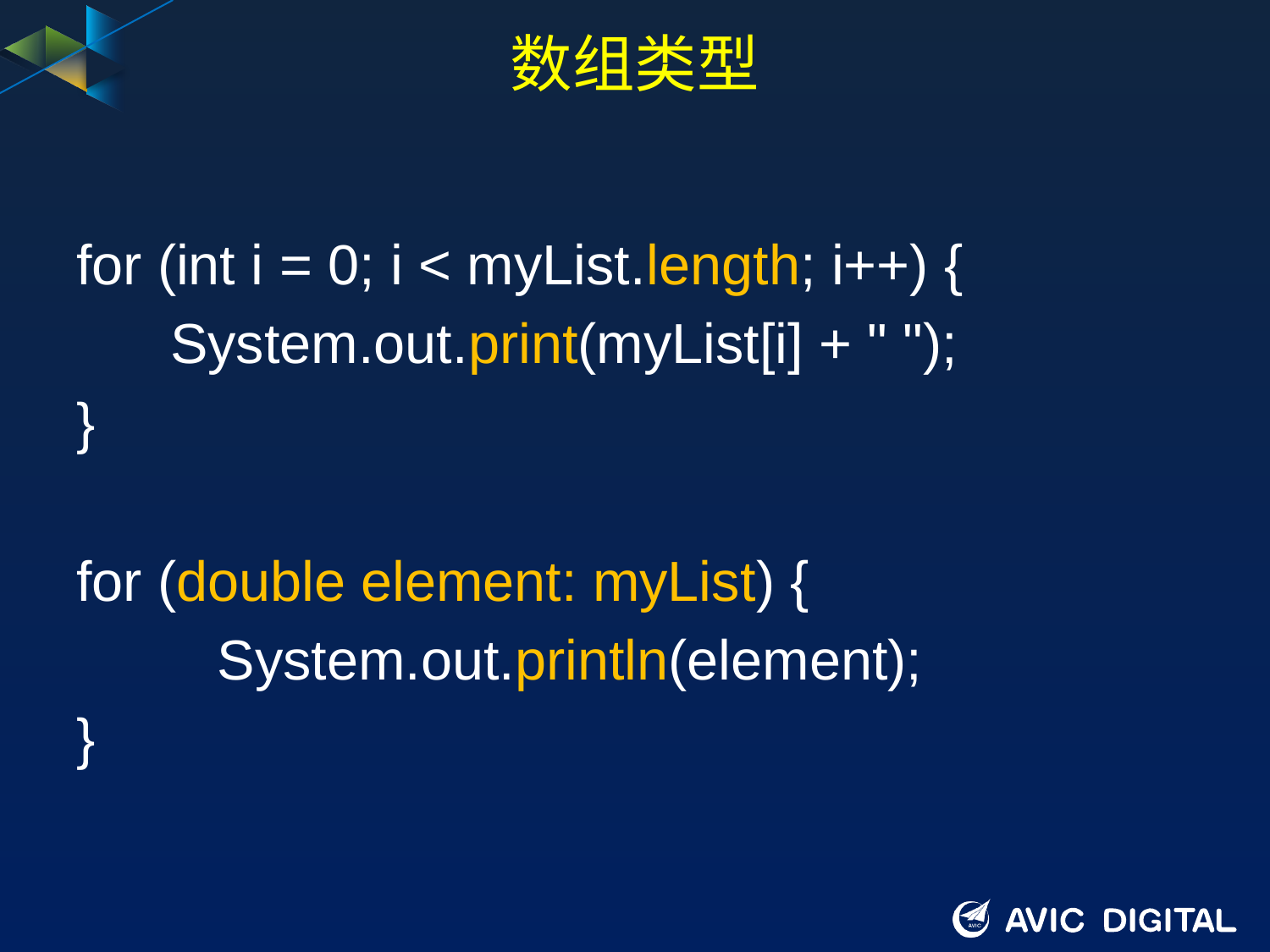

# 数组类型
for (int i = 0; i < myList.length; i++) {
      System.out.print(myList[i] + " ");
}

for (double element: myList) {
         System.out.println(element);
}